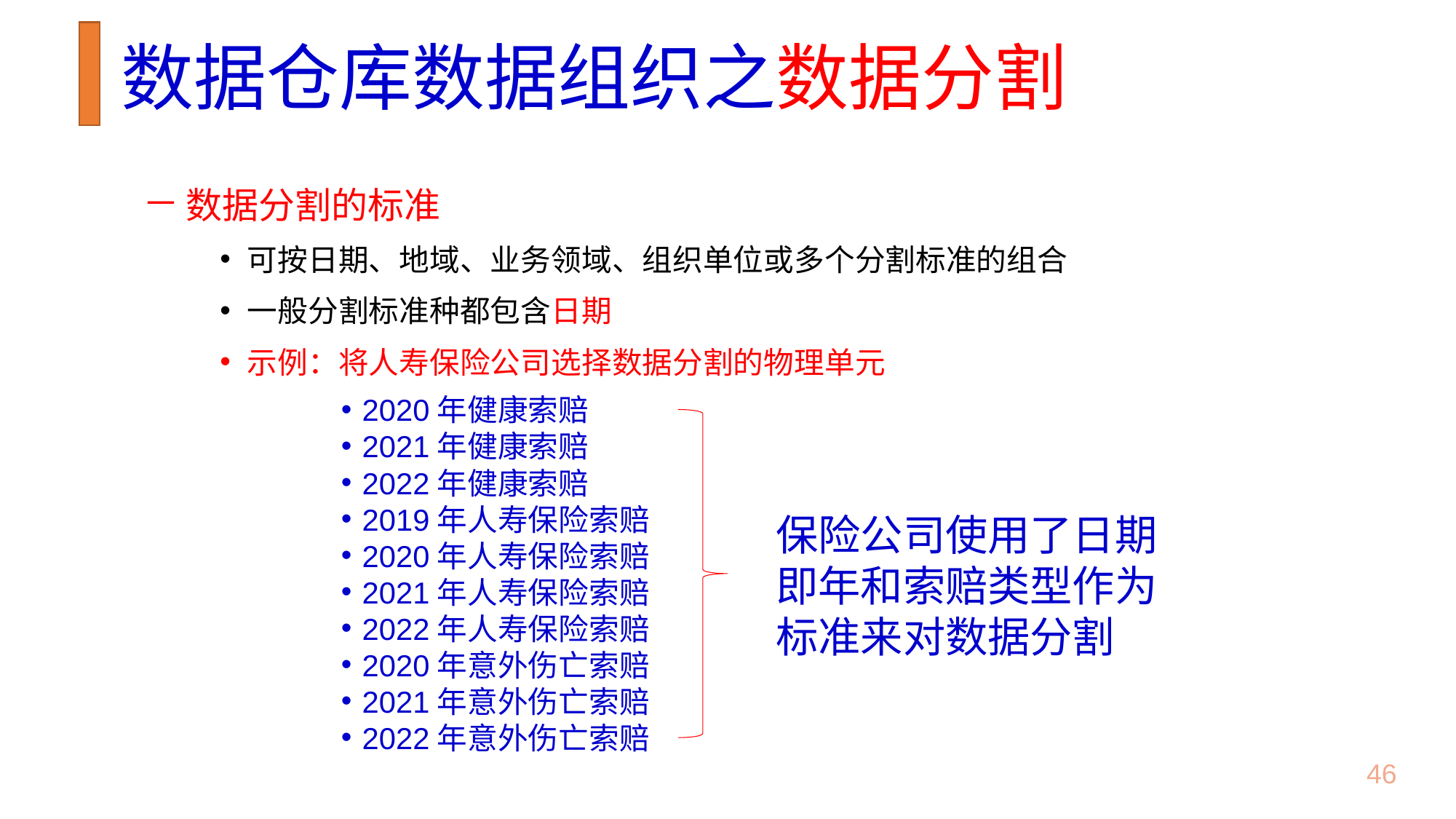

# 数据仓库数据组织之数据分割
数据分割的标准
可按日期、地域、业务领域、组织单位或多个分割标准的组合
一般分割标准种都包含日期
示例：将人寿保险公司选择数据分割的物理单元
2020年健康索赔
2021年健康索赔
2022年健康索赔
2019年人寿保险索赔
2020年人寿保险索赔
2021年人寿保险索赔
2022年人寿保险索赔
2020年意外伤亡索赔
2021年意外伤亡索赔
2022年意外伤亡索赔

保险公司使用了日期即年和索赔类型作为标准来对数据分割
46